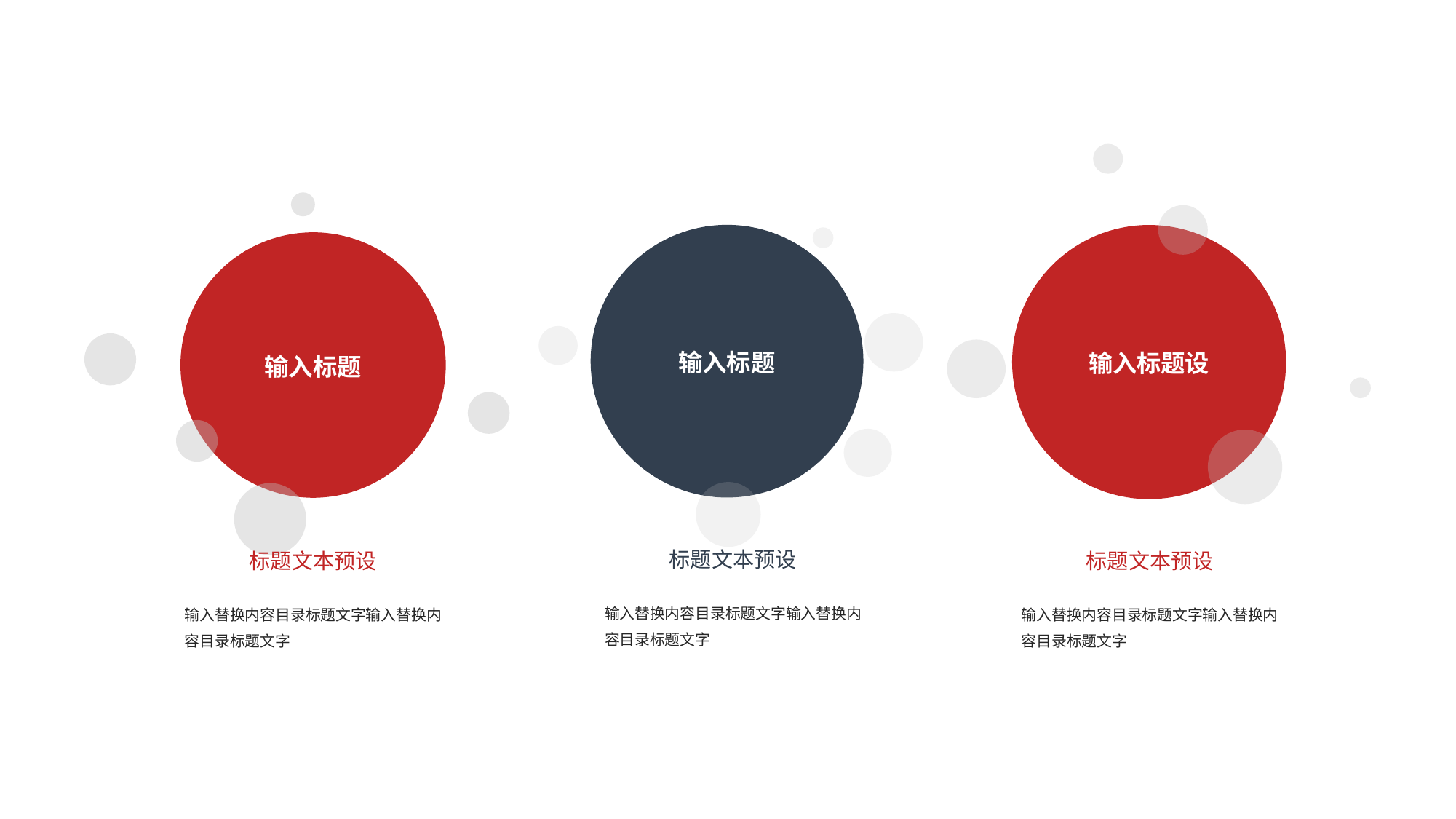

输入标题
输入标题设

输入标题

标题文本预设
输入替换内容目录标题文字输入替换内容目录标题文字
标题文本预设
输入替换内容目录标题文字输入替换内容目录标题文字
标题文本预设
输入替换内容目录标题文字输入替换内容目录标题文字